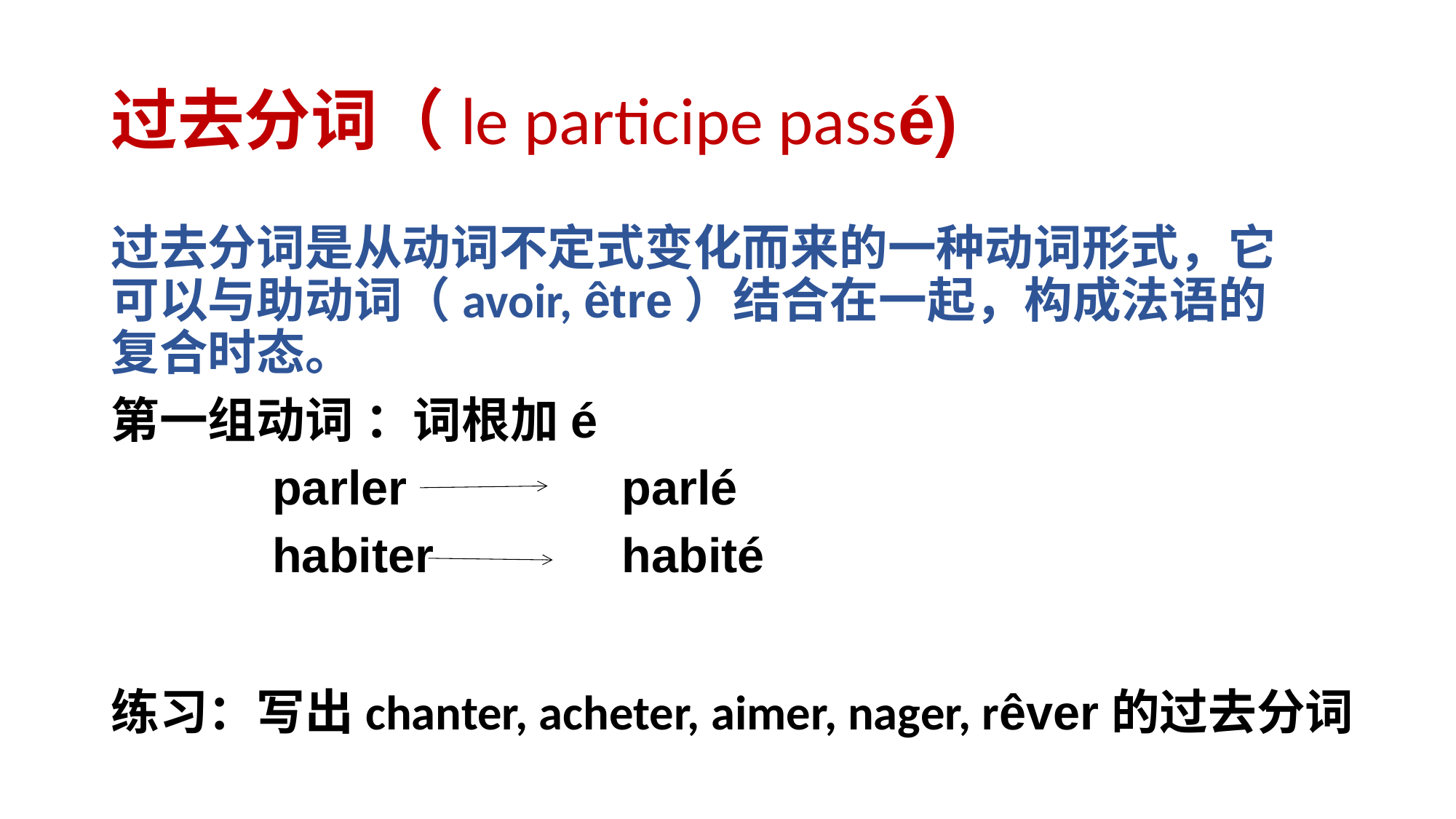

# 过去分词（le participe passé)
过去分词是从动词不定式变化而来的一种动词形式，它可以与助动词（avoir, être）结合在一起，构成法语的复合时态。
第一组动词 ：词根加é
            parler                parlé
            habiter              habité

练习：写出chanter, acheter, aimer, nager, rêver的过去分词